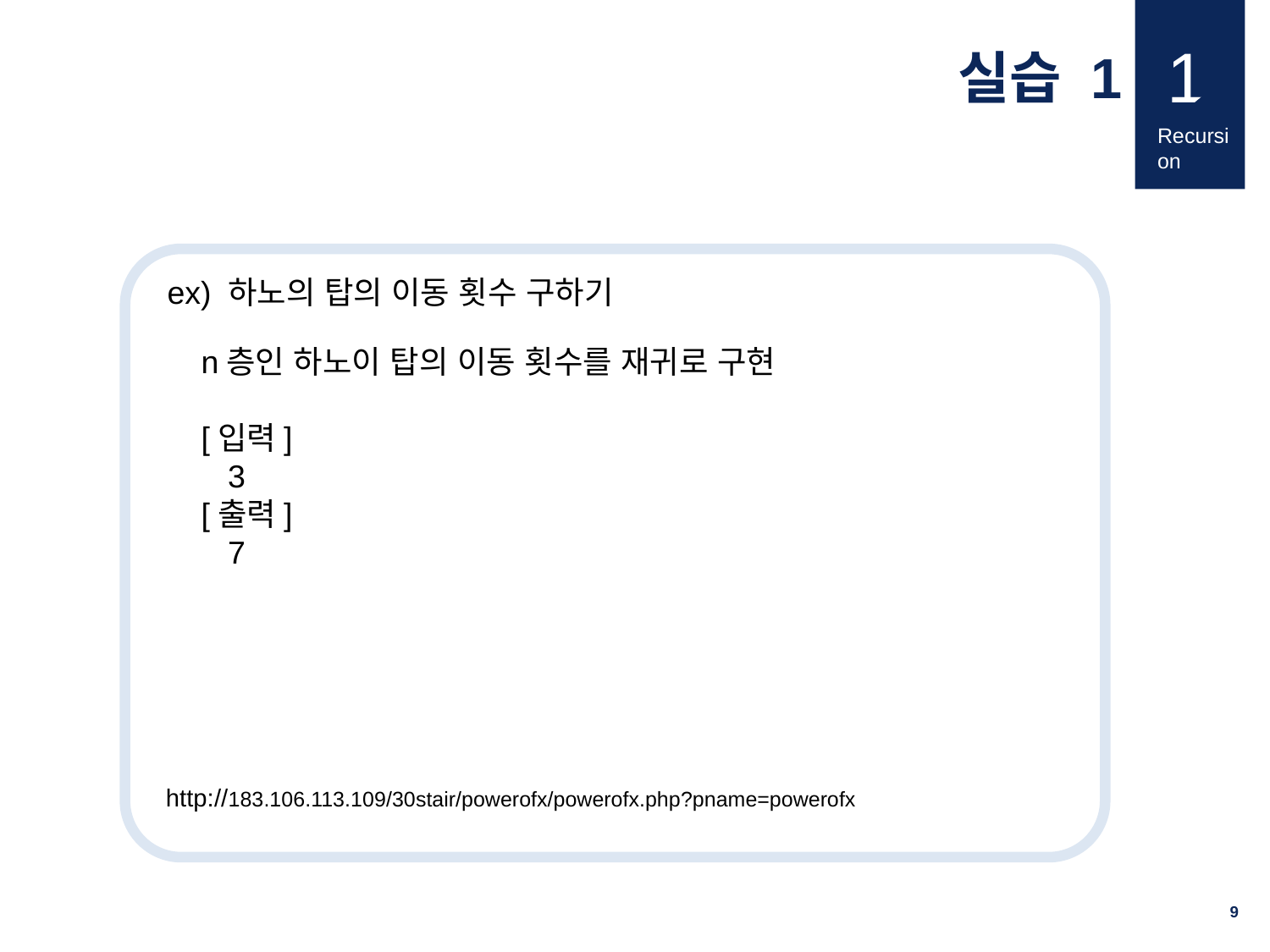

1

실습 1
Recursion

ex) 하노의 탑의 이동 횟수 구하기
n층인 하노이 탑의 이동 횟수를 재귀로 구현

[입력]
   3
[출력]
   7
http://183.106.113.109/30stair/powerofx/powerofx.php?pname=powerofx
9